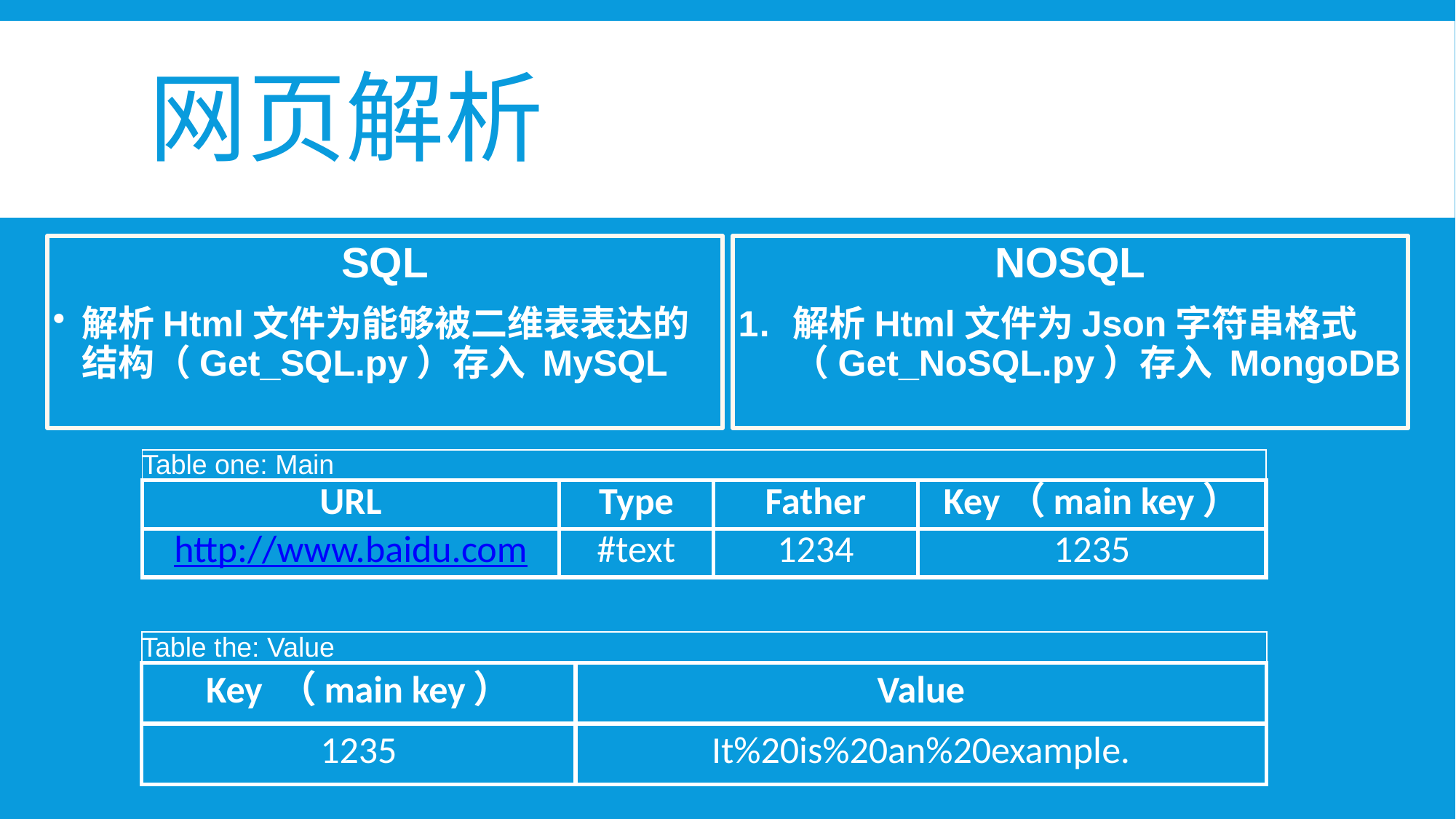

# 网页解析
NOSQL
解析Html文件为Json字符串格式（Get_NoSQL.py）存入 MongoDB
SQL
解析Html文件为能够被二维表表达的结构（Get_SQL.py）存入 MySQL
| Table one: Main |  |  |  |
| --- | --- | --- | --- |
| URL | Type | Father | Key（main key） |
| http://www.baidu.com | #text | 1234 | 1235 |
| Table the: Value |  |
| --- | --- |
| Key （main key） | Value |
| 1235 | It%20is%20an%20example. |